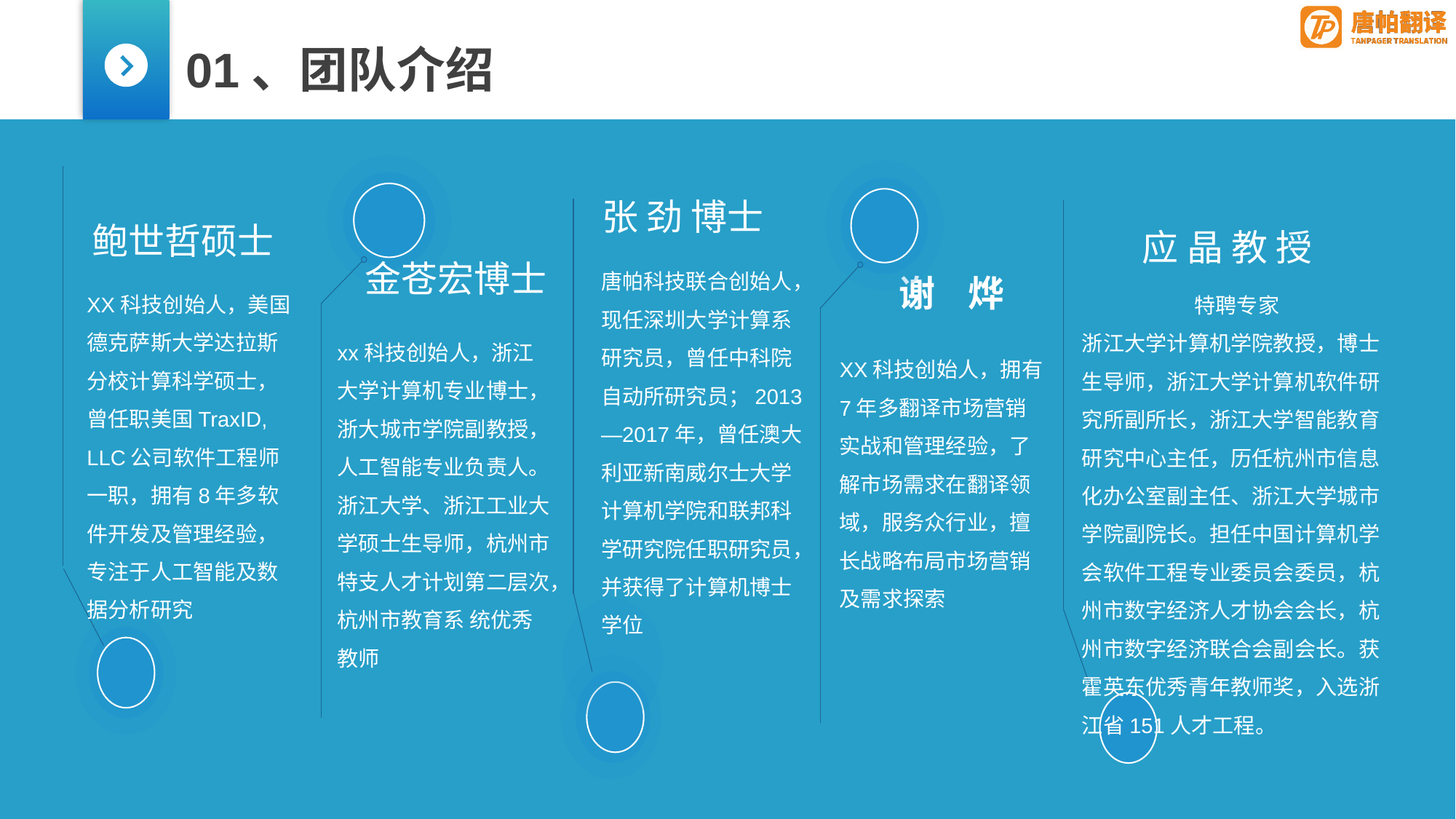

01、团队介绍

张 劲 博士

鲍世哲硕士
应 晶 教 授
金苍宏博士
唐帕科技联合创始人，现任深圳大学计算系研究员，曾任中科院自动所研究员；2013—2017年，曾任澳大利亚新南威尔士大学计算机学院和联邦科学研究院任职研究员，并获得了计算机博士学位

谢    烨
XX科技创始人，美国德克萨斯大学达拉斯分校计算科学硕士，曾任职美国TraxID, LLC公司软件工程师一职，拥有8年多软件开发及管理经验，专注于人工智能及数据分析研究
特聘专家
浙江大学计算机学院教授，博士生导师，浙江大学计算机软件研究所副所长，浙江大学智能教育研究中心主任，历任杭州市信息化办公室副主任、浙江大学城市学院副院长。担任中国计算机学会软件工程专业委员会委员，杭州市数字经济人才协会会长，杭州市数字经济联合会副会长。获霍英东优秀青年教师奖，入选浙江省151人才工程。
xx科技创始人，浙江大学计算机专业博士，浙大城市学院副教授，人工智能专业负责人。浙江大学、浙江工业大学硕士生导师，杭州市特支人才计划第二层次，杭州市教育系 统优秀教师
XX科技创始人，拥有7年多翻译市场营销实战和管理经验，了解市场需求在翻译领域，服务众行业，擅长战略布局市场营销及需求探索